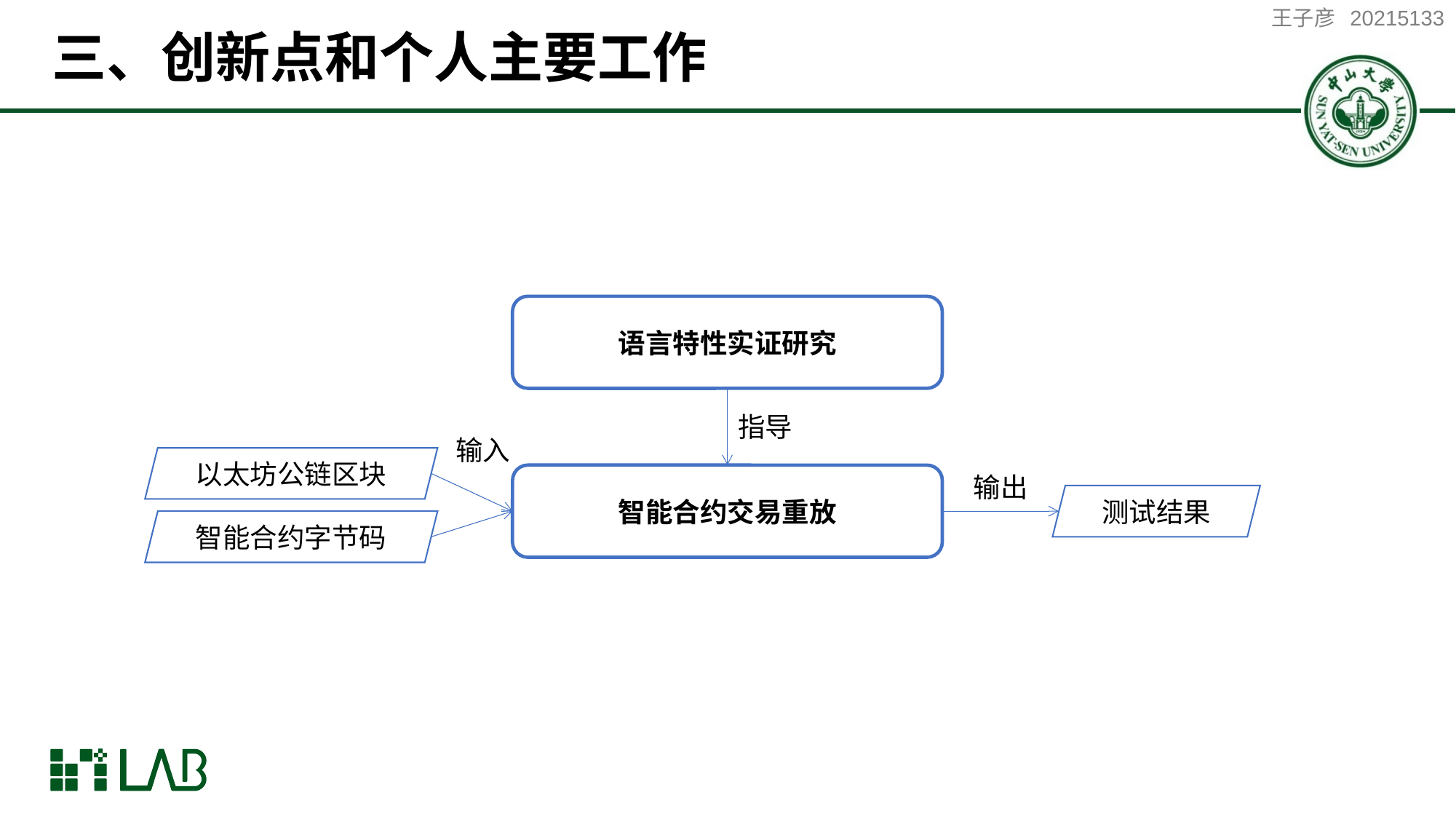

王子彦  20215133
# 三、创新点和个人主要工作
语言特性实证研究
指导
输入
以太坊公链区块
智能合约交易重放
输出
测试结果
智能合约字节码